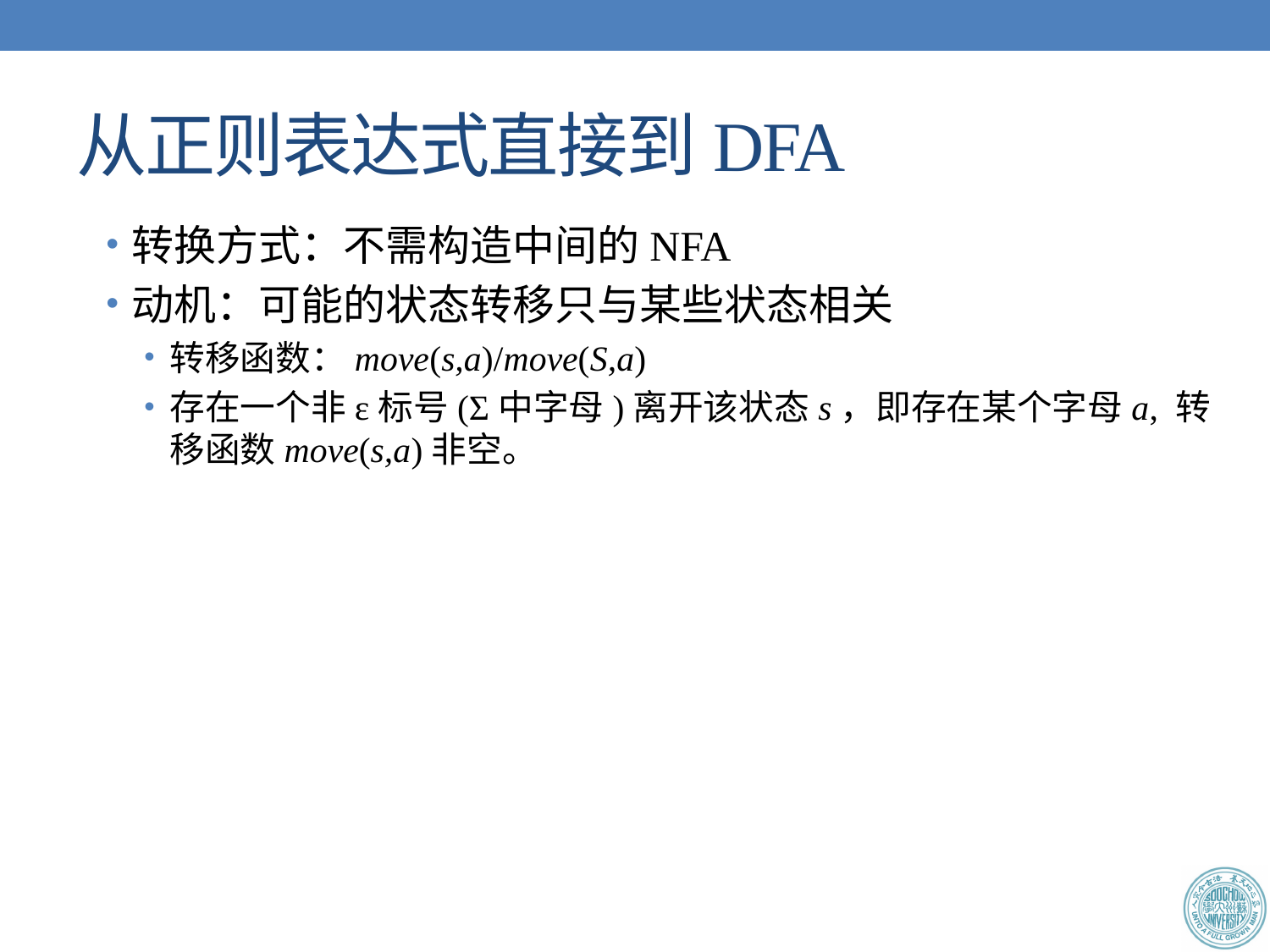

# 从正则表达式直接到DFA
转换方式：不需构造中间的NFA
动机：可能的状态转移只与某些状态相关
转移函数：move(s,a)/move(S,a)
存在一个非ε标号(Σ中字母)离开该状态s，即存在某个字母a, 转移函数move(s,a)非空。